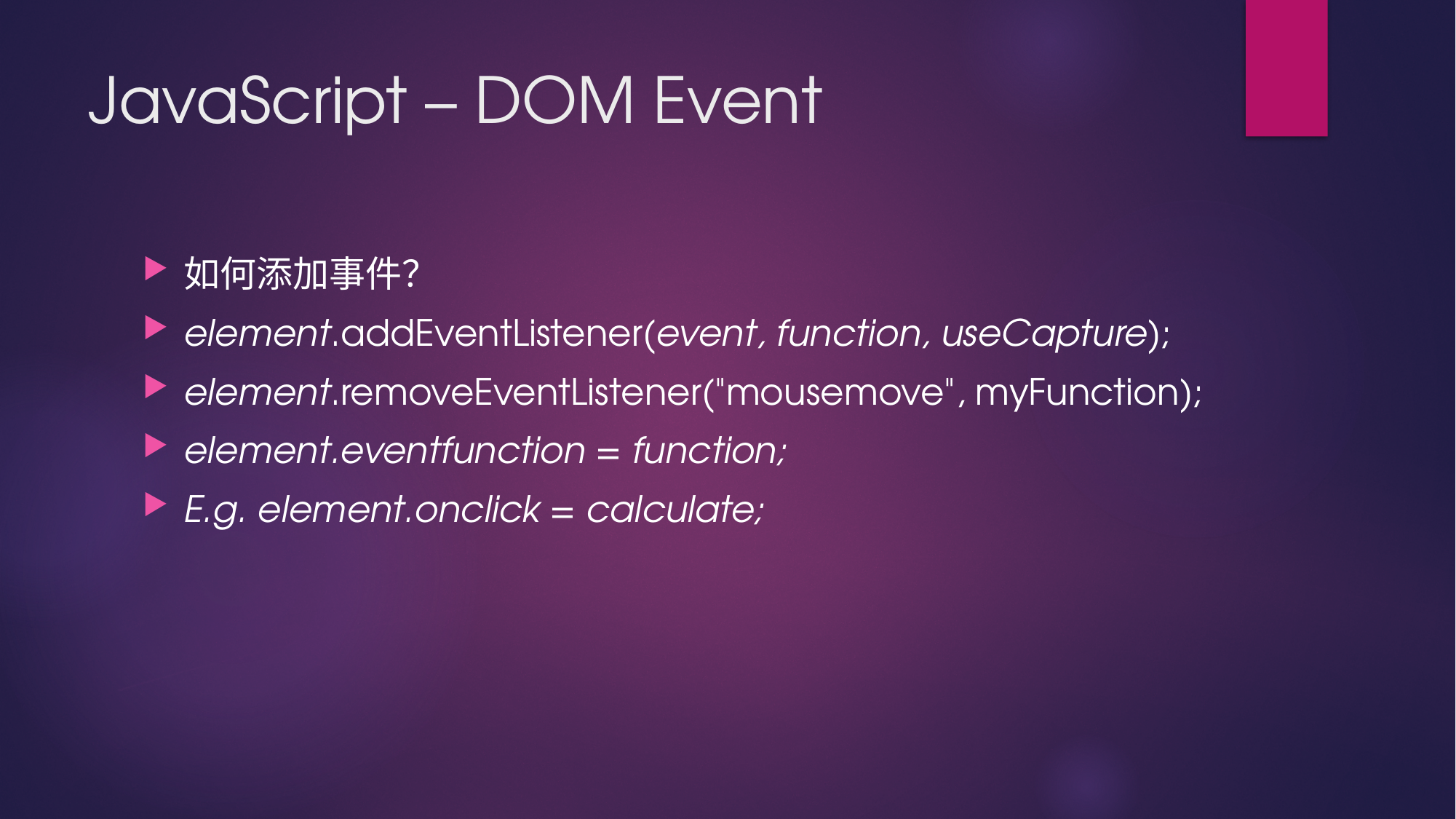

# JavaScript – DOM Event
如何添加事件？
element.addEventListener(event, function, useCapture);
element.removeEventListener("mousemove", myFunction);
element.eventfunction = function;
E.g. element.onclick = calculate;